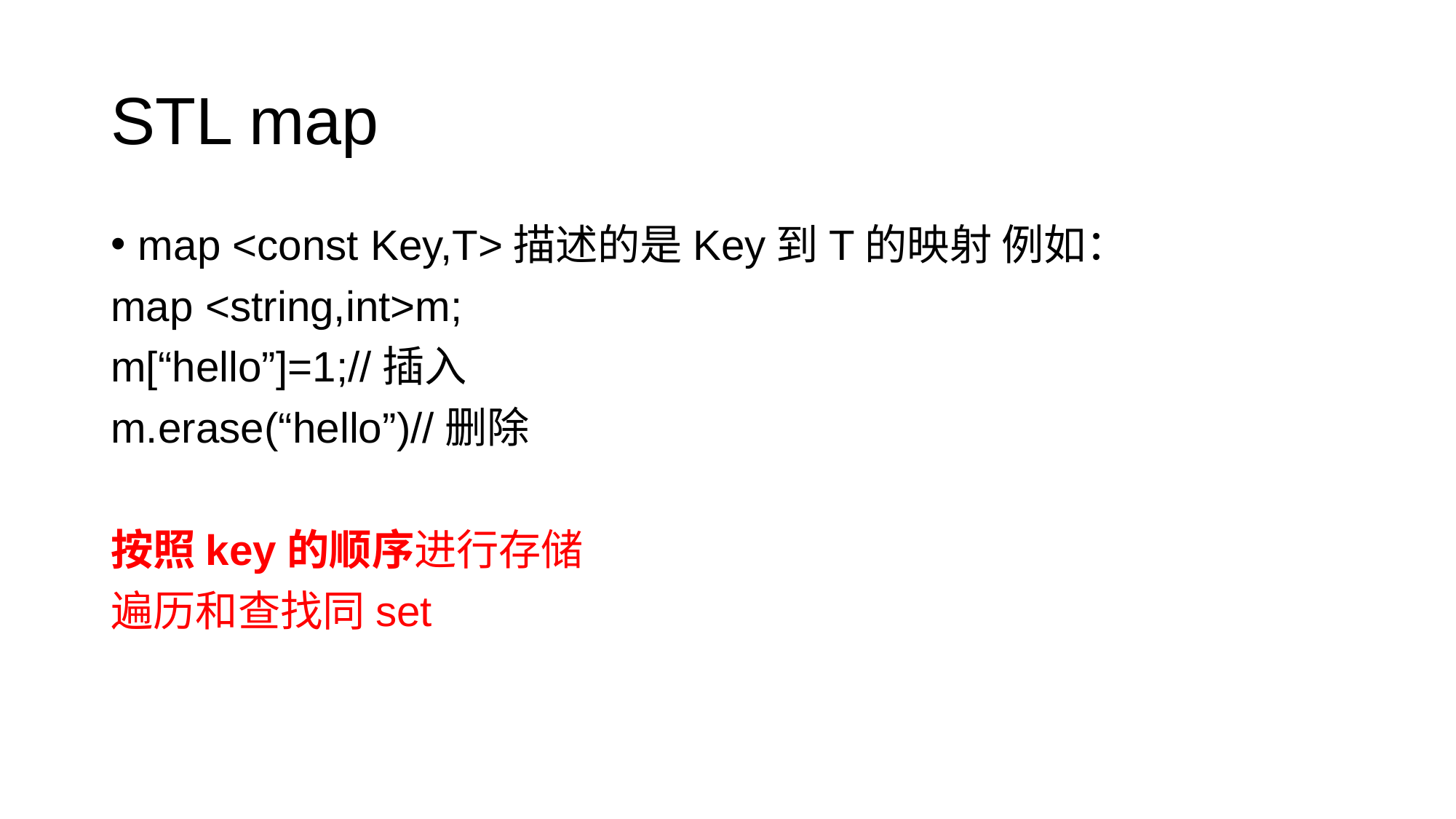

# STL map
map <const Key,T>描述的是Key到T的映射 例如：
map <string,int>m;
m[“hello”]=1;//插入
m.erase(“hello”)//删除

按照key的顺序进行存储
遍历和查找同set